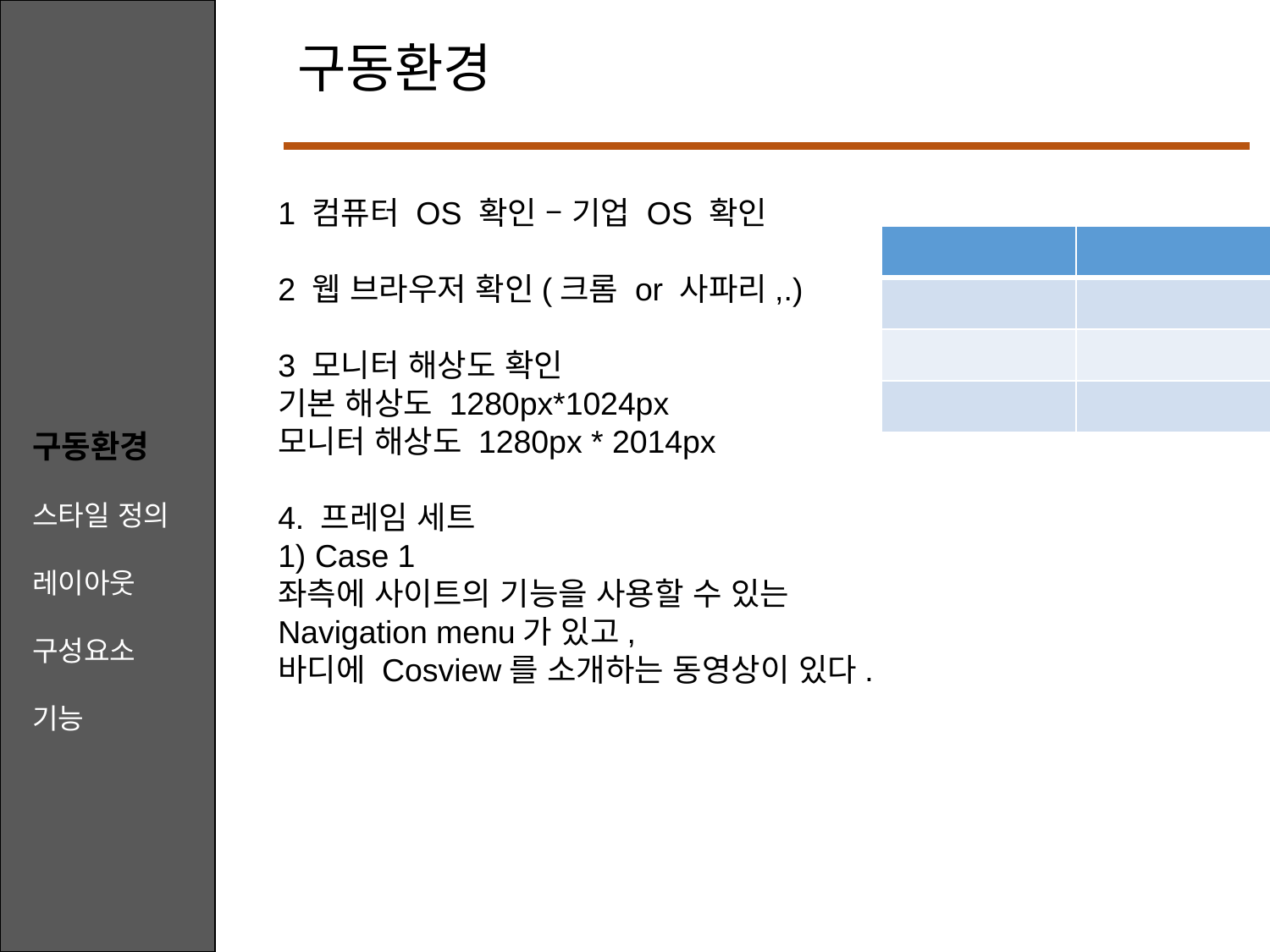

구동환경
1 컴퓨터 OS 확인 – 기업 OS 확인

2 웹 브라우저 확인(크롬 or 사파리,.)

3 모니터 해상도 확인
기본 해상도 1280px*1024px
모니터 해상도 1280px * 2014px

4. 프레임 세트
1) Case 1
좌측에 사이트의 기능을 사용할 수 있는 Navigation menu가 있고,
바디에 Cosview를 소개하는 동영상이 있다.

|  |  |
| --- | --- |
|  |  |
|  |  |
|  |  |

구동환경

스타일 정의

레이아웃

구성요소

기능